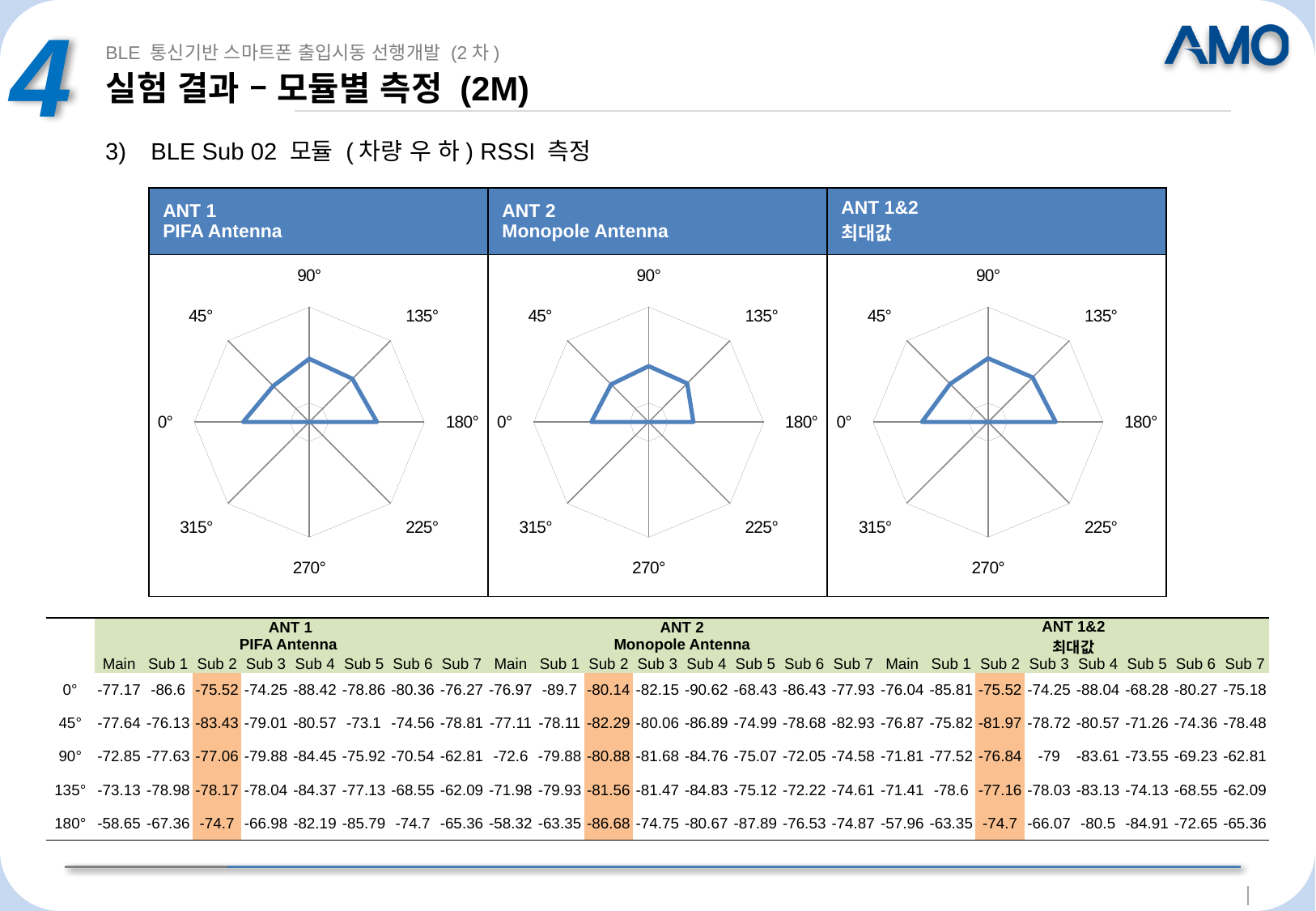

4
BLE 통신기반 스마트폰 출입시동 선행개발 (2차)
# 실험 결과 – 모듈별 측정 (2M)
BLE Sub 02 모듈 (차량 우 하) RSSI 측정
| ANT 1 PIFA Antenna | ANT 2 Monopole Antenna | ANT 1&2 최대값 |
| --- | --- | --- |
|  |  |  |

### Chart

| Category |  |
|---|---|
| 90° | -77.06 |
| 135° | -78.17 |
| 180° | -74.7 |
| 225° | -110.0 |
| 270° | -110.0 |
| 315° | -110.0 |
| 0° | -75.52 |
| 45° | -83.43 |

### Chart

| Category |  |
|---|---|
| 90° | -80.88 |
| 135° | -81.56 |
| 180° | -86.68 |
| 225° | -110.0 |
| 270° | -110.0 |
| 315° | -110.0 |
| 0° | -80.14 |
| 45° | -82.29 |

### Chart

| Category |  |
|---|---|
| 90° | -76.84 |
| 135° | -77.16 |
| 180° | -74.7 |
| 225° | -110.0 |
| 270° | -110.0 |
| 315° | -110.0 |
| 0° | -75.52 |
| 45° | -81.97 |
|  | ANT 1 PIFA Antenna |  |  |  |  |  |  |  | ANT 2 Monopole Antenna |  |  |  |  |  |  |  | ANT 1&2 최대값 |  |  |  |  |  |  |  |
| --- | --- | --- | --- | --- | --- | --- | --- | --- | --- | --- | --- | --- | --- | --- | --- | --- | --- | --- | --- | --- | --- | --- | --- | --- |
|  | Main | Sub 1 | Sub 2 | Sub 3 | Sub 4 | Sub 5 | Sub 6 | Sub 7 | Main | Sub 1 | Sub 2 | Sub 3 | Sub 4 | Sub 5 | Sub 6 | Sub 7 | Main | Sub 1 | Sub 2 | Sub 3 | Sub 4 | Sub 5 | Sub 6 | Sub 7 |
| 0° | -77.17 | -86.6 | -75.52 | -74.25 | -88.42 | -78.86 | -80.36 | -76.27 | -76.97 | -89.7 | -80.14 | -82.15 | -90.62 | -68.43 | -86.43 | -77.93 | -76.04 | -85.81 | -75.52 | -74.25 | -88.04 | -68.28 | -80.27 | -75.18 |
| 45° | -77.64 | -76.13 | -83.43 | -79.01 | -80.57 | -73.1 | -74.56 | -78.81 | -77.11 | -78.11 | -82.29 | -80.06 | -86.89 | -74.99 | -78.68 | -82.93 | -76.87 | -75.82 | -81.97 | -78.72 | -80.57 | -71.26 | -74.36 | -78.48 |
| 90° | -72.85 | -77.63 | -77.06 | -79.88 | -84.45 | -75.92 | -70.54 | -62.81 | -72.6 | -79.88 | -80.88 | -81.68 | -84.76 | -75.07 | -72.05 | -74.58 | -71.81 | -77.52 | -76.84 | -79 | -83.61 | -73.55 | -69.23 | -62.81 |
| 135° | -73.13 | -78.98 | -78.17 | -78.04 | -84.37 | -77.13 | -68.55 | -62.09 | -71.98 | -79.93 | -81.56 | -81.47 | -84.83 | -75.12 | -72.22 | -74.61 | -71.41 | -78.6 | -77.16 | -78.03 | -83.13 | -74.13 | -68.55 | -62.09 |
| 180° | -58.65 | -67.36 | -74.7 | -66.98 | -82.19 | -85.79 | -74.7 | -65.36 | -58.32 | -63.35 | -86.68 | -74.75 | -80.67 | -87.89 | -76.53 | -74.87 | -57.96 | -63.35 | -74.7 | -66.07 | -80.5 | -84.91 | -72.65 | -65.36 |